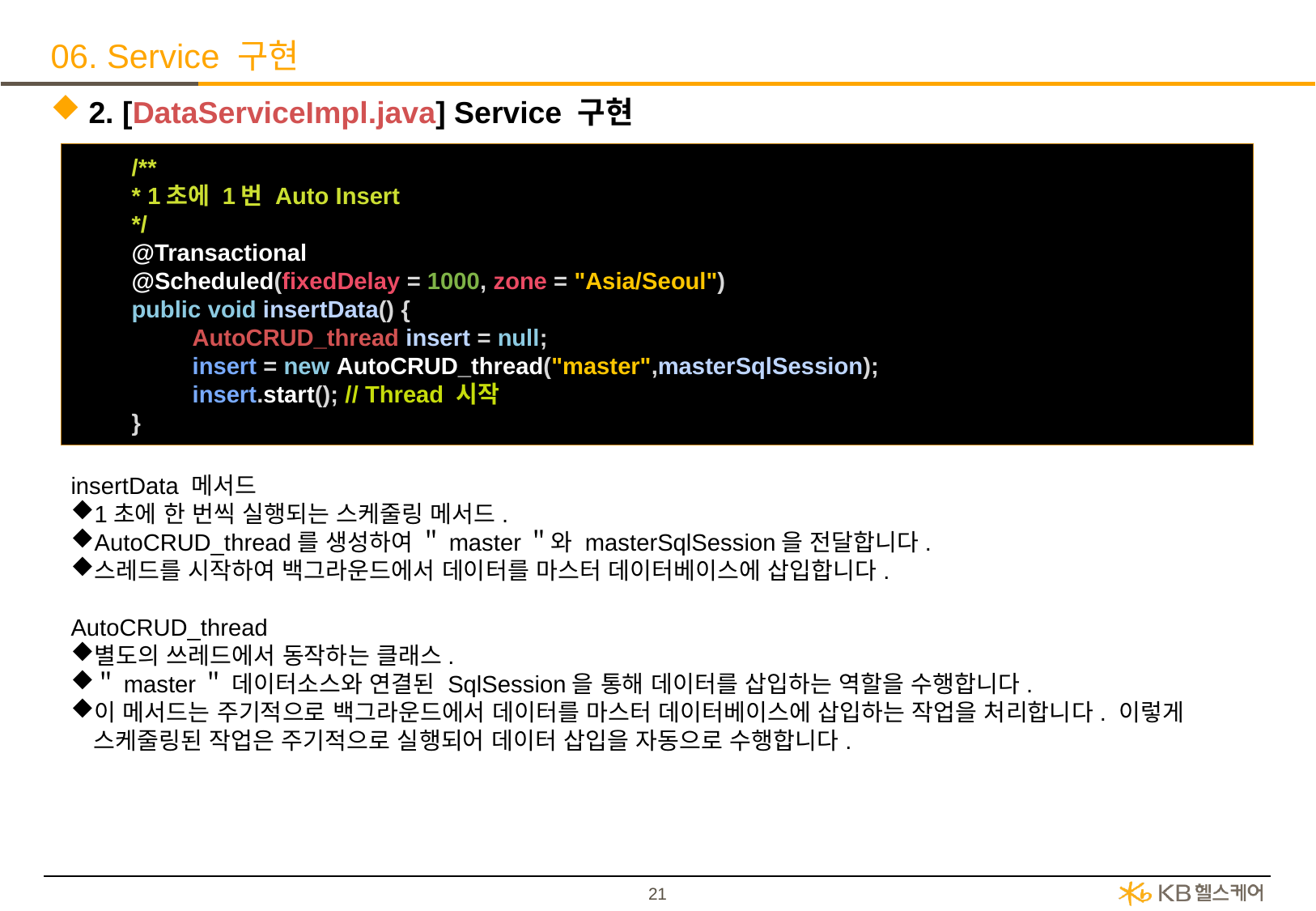

# 06. Service 구현
2. [DataServiceImpl.java] Service 구현

/**
* 1초에 1번 Auto Insert
*/
@Transactional
@Scheduled(fixedDelay = 1000, zone = "Asia/Seoul")
public void insertData() {
AutoCRUD_thread insert = null;
insert = new AutoCRUD_thread("master",masterSqlSession);
insert.start(); // Thread 시작
}
insertData 메서드
1초에 한 번씩 실행되는 스케줄링 메서드.
AutoCRUD_thread를 생성하여 ＂master＂와 masterSqlSession을 전달합니다.
스레드를 시작하여 백그라운드에서 데이터를 마스터 데이터베이스에 삽입합니다.

AutoCRUD_thread
별도의 쓰레드에서 동작하는 클래스.
＂master＂ 데이터소스와 연결된 SqlSession을 통해 데이터를 삽입하는 역할을 수행합니다.
이 메서드는 주기적으로 백그라운드에서 데이터를 마스터 데이터베이스에 삽입하는 작업을 처리합니다. 이렇게 스케줄링된 작업은 주기적으로 실행되어 데이터 삽입을 자동으로 수행합니다.